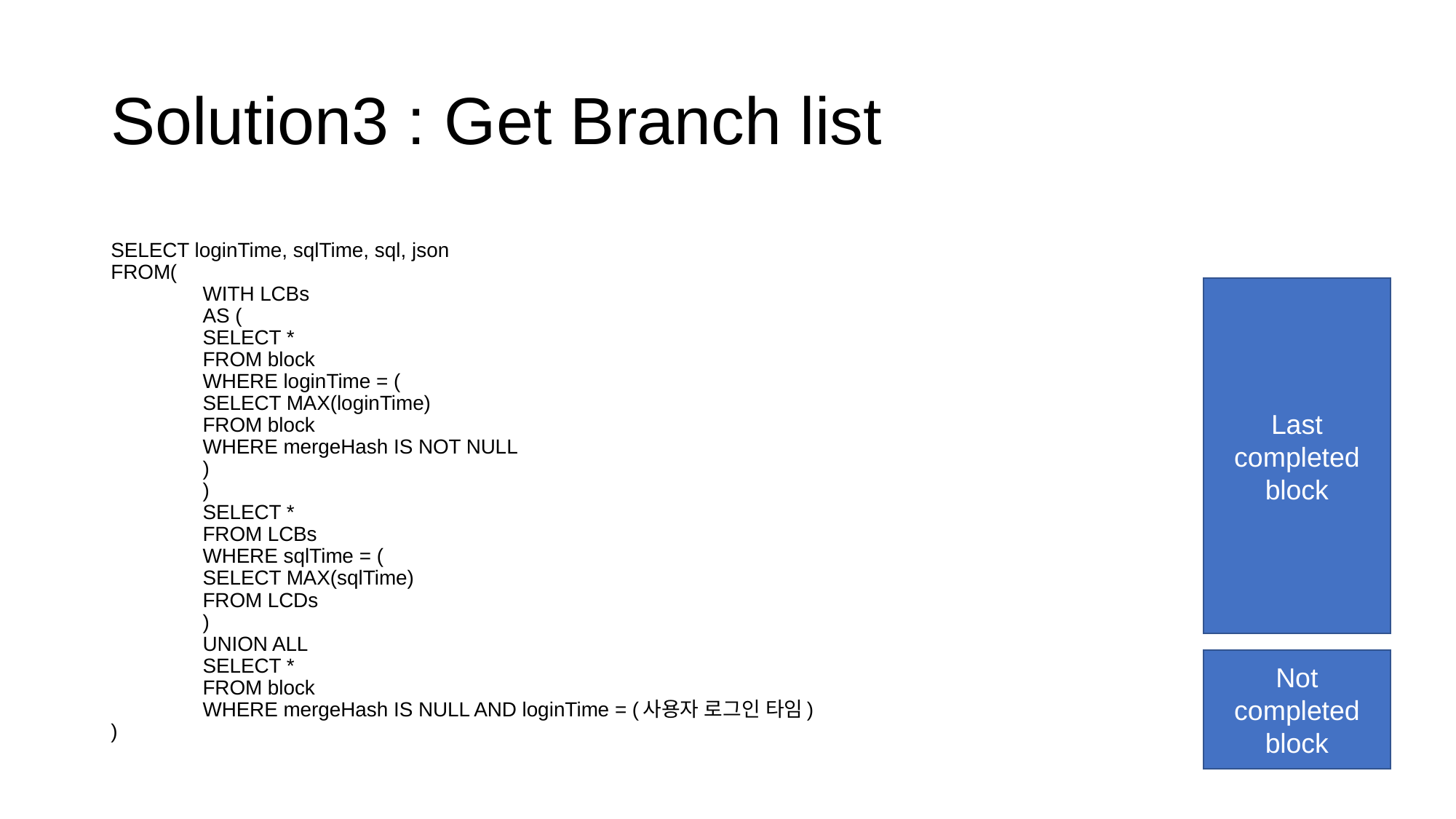

# Solution3 : Get Branch list
SELECT loginTime, sqlTime, sql, json
FROM(
	WITH LCBs
	AS (
		SELECT *
		FROM block
		WHERE loginTime = (
			SELECT MAX(loginTime)
			FROM block
			WHERE mergeHash IS NOT NULL
		)
	)
	SELECT *
	FROM LCBs
	WHERE sqlTime = (
		SELECT MAX(sqlTime)
		FROM LCDs
	)
	UNION ALL
	SELECT *
	FROM block
	WHERE mergeHash IS NULL AND loginTime = (사용자 로그인 타임)
)
Last completed block
Not completed block